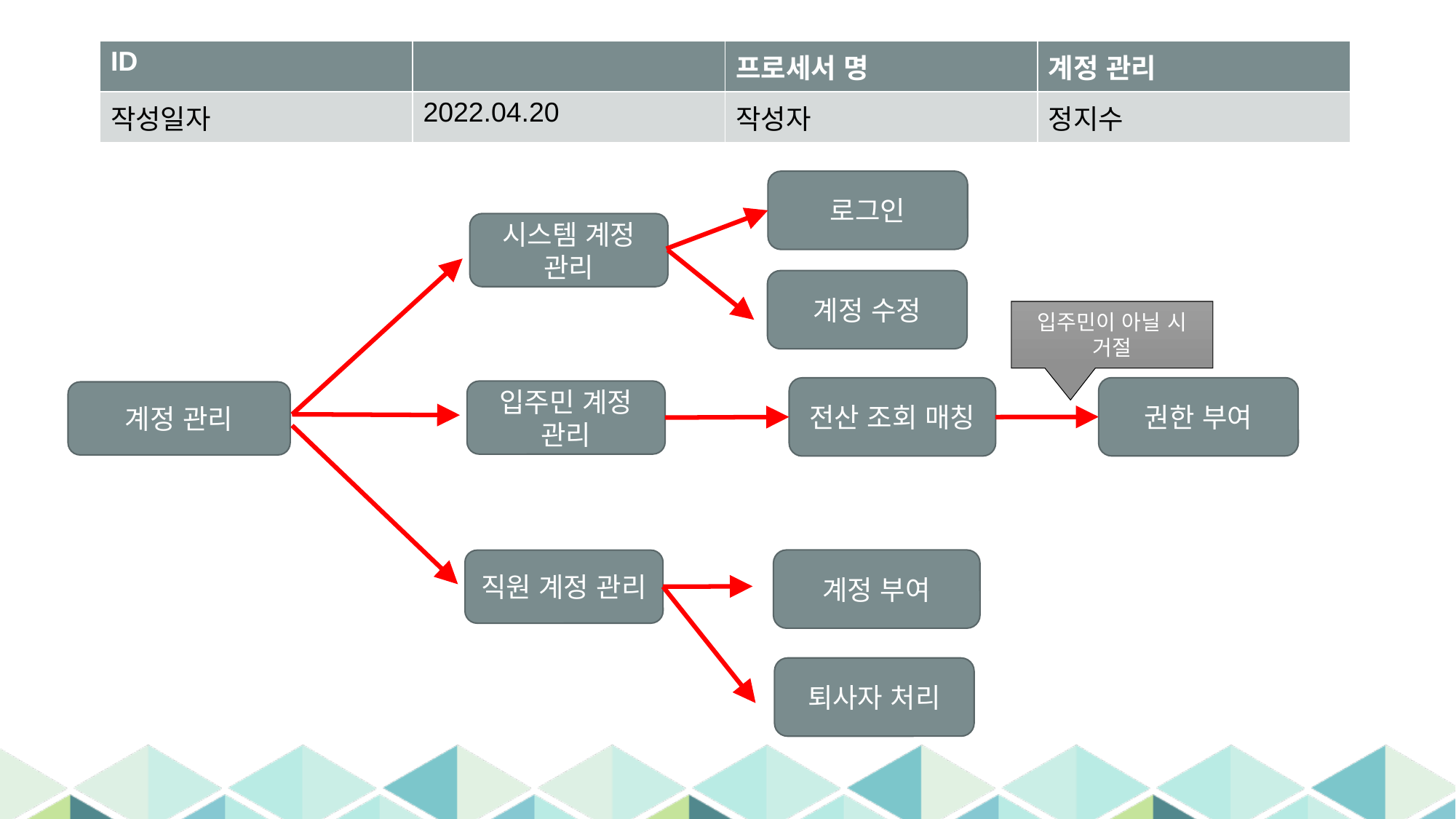

| ID |  | 프로세서 명 | 계정 관리 |
| --- | --- | --- | --- |
| 작성일자 | 2022.04.20 | 작성자 | 정지수 |
로그인
시스템 계정 관리
계정 수정
입주민이 아닐 시 거절
권한 부여
전산 조회 매칭
입주민 계정 관리
계정 관리
계정 부여
직원 계정 관리
퇴사자 처리